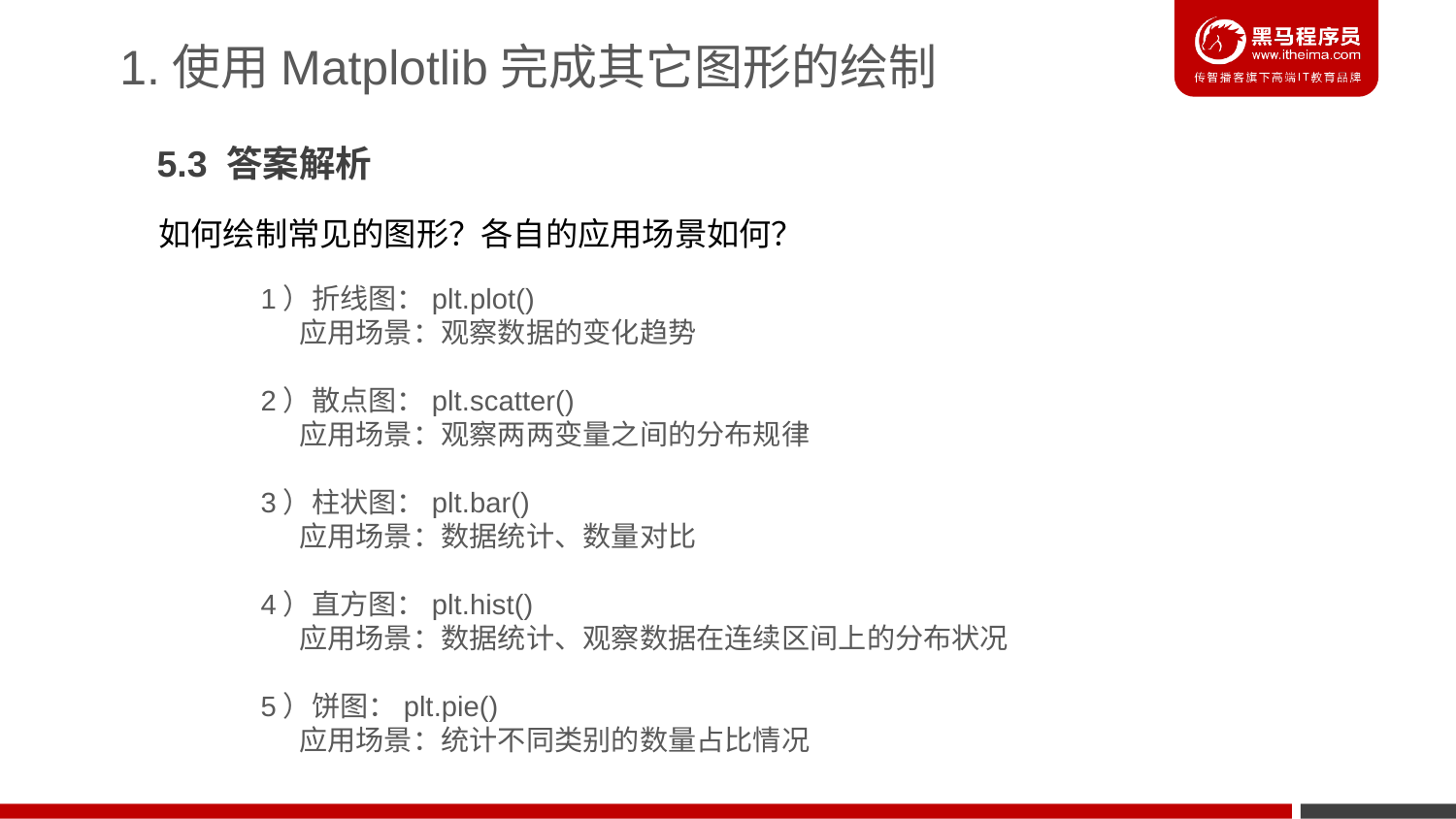

1.使用Matplotlib完成其它图形的绘制
5.3 答案解析
如何绘制常见的图形？各自的应用场景如何？
1）折线图：plt.plot()
     应用场景：观察数据的变化趋势

2）散点图：plt.scatter()
     应用场景：观察两两变量之间的分布规律

3）柱状图：plt.bar()
     应用场景：数据统计、数量对比

4）直方图：plt.hist()
     应用场景：数据统计、观察数据在连续区间上的分布状况

5）饼图：plt.pie()
     应用场景：统计不同类别的数量占比情况